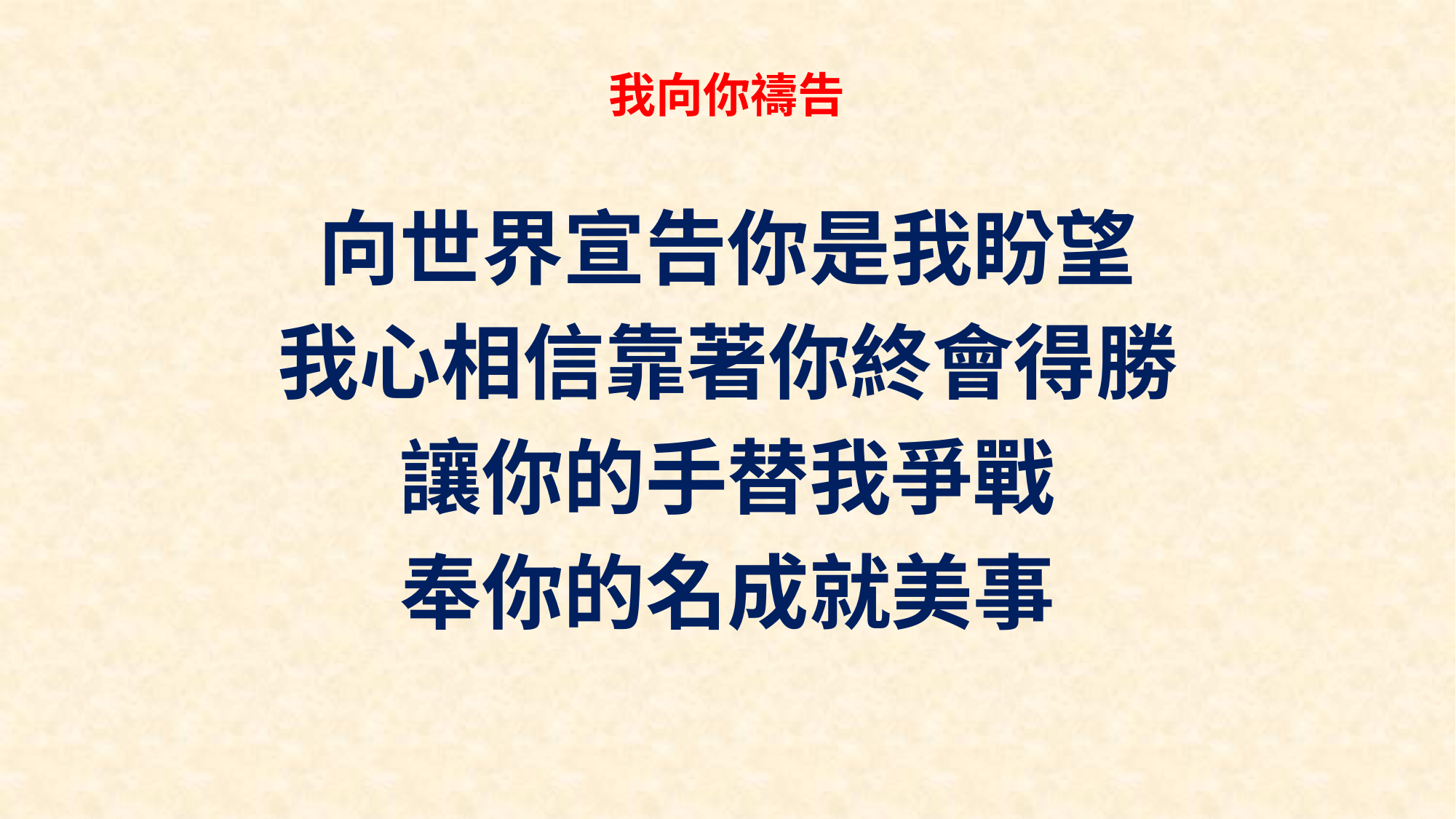

# 我向你禱告
向世界宣告你是我盼望
我心相信靠著你終會得勝
讓你的手替我爭戰
奉你的名成就美事